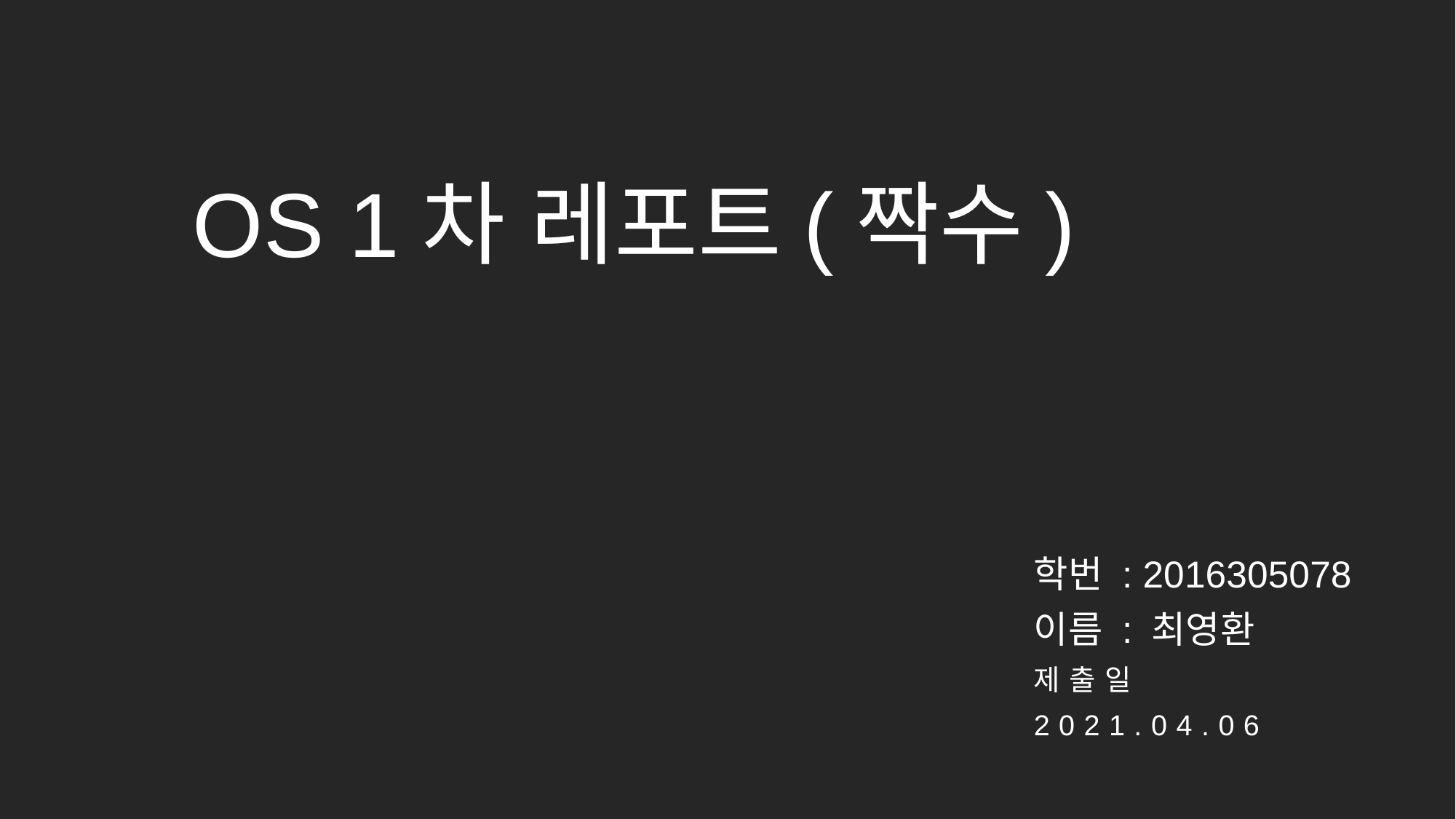

# OS 1차 레포트(짝수)
학번 : 2016305078
이름 : 최영환
제출일
2021.04.06